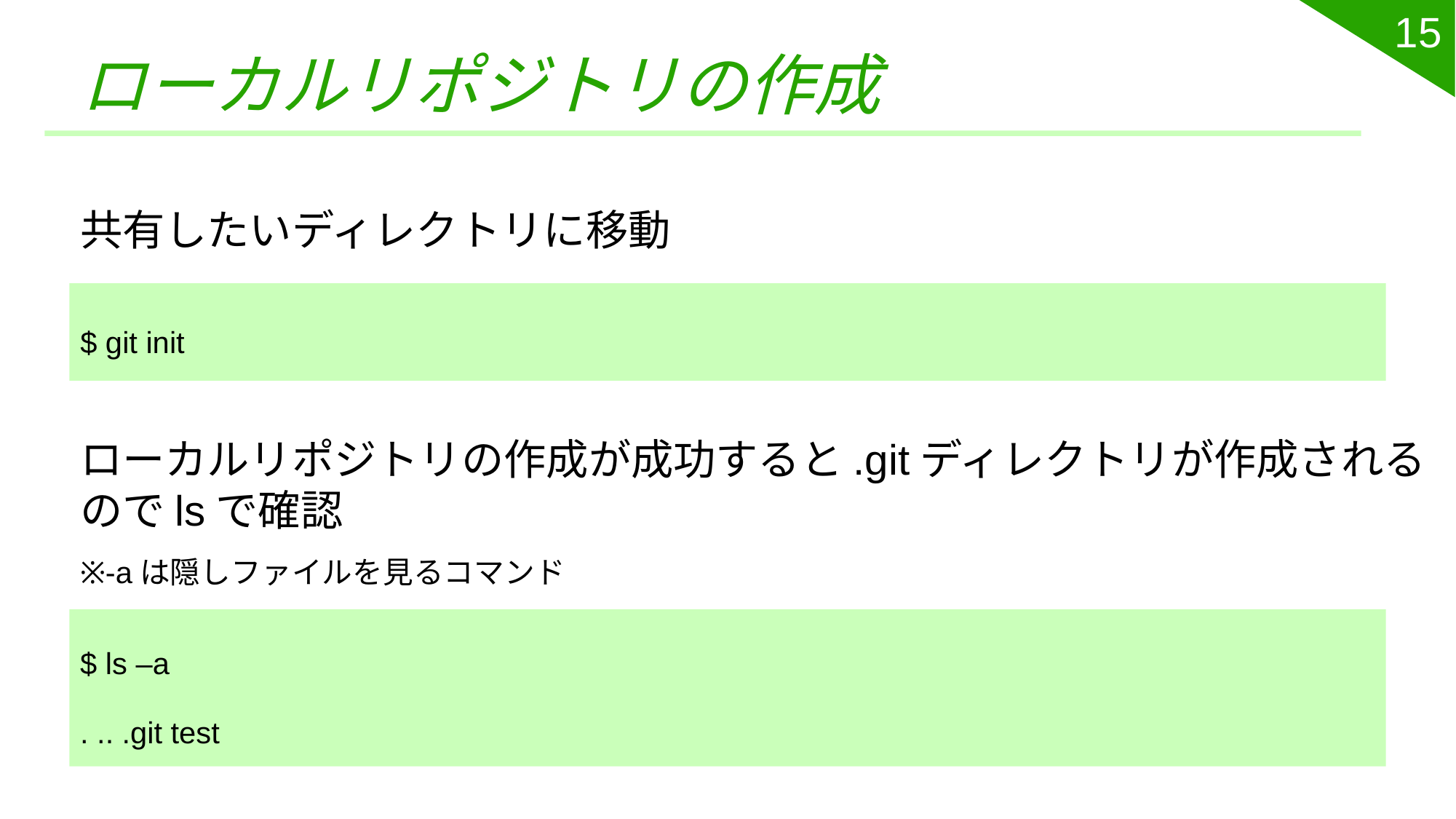

15
# ローカルリポジトリの作成
共有したいディレクトリに移動
$ git init
ローカルリポジトリの作成が成功すると.gitディレクトリが作成されるのでlsで確認
※-aは隠しファイルを見るコマンド
$ ls –a
. .. .git test